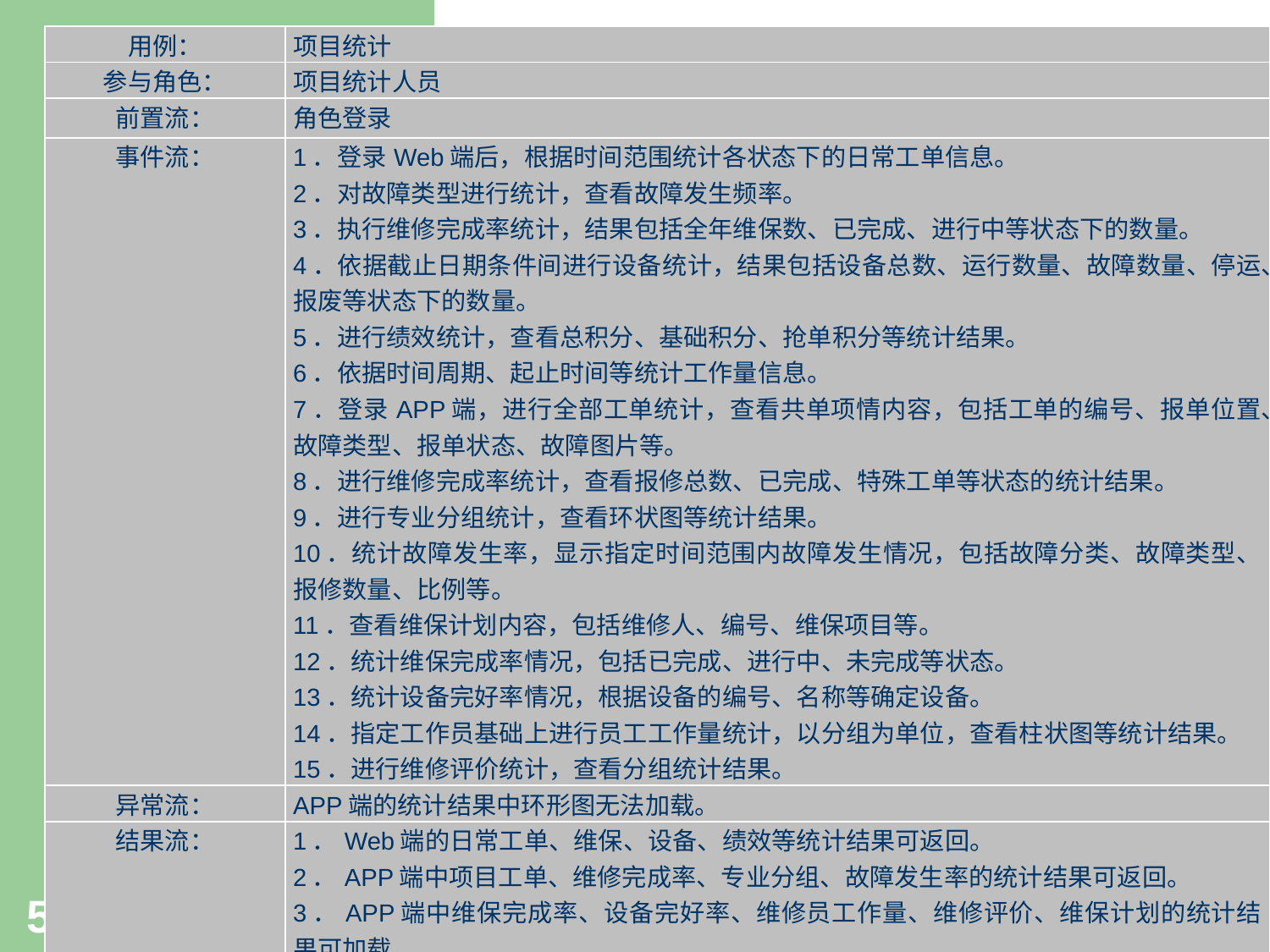

| 用例： | 项目统计 |
| --- | --- |
| 参与角色： | 项目统计人员 |
| 前置流： | 角色登录 |
| 事件流： | 1．登录Web端后，根据时间范围统计各状态下的日常工单信息。 2．对故障类型进行统计，查看故障发生频率。 3．执行维修完成率统计，结果包括全年维保数、已完成、进行中等状态下的数量。 4．依据截止日期条件间进行设备统计，结果包括设备总数、运行数量、故障数量、停运、报废等状态下的数量。 5．进行绩效统计，查看总积分、基础积分、抢单积分等统计结果。 6．依据时间周期、起止时间等统计工作量信息。 7．登录APP端，进行全部工单统计，查看共单项情内容，包括工单的编号、报单位置、故障类型、报单状态、故障图片等。 8．进行维修完成率统计，查看报修总数、已完成、特殊工单等状态的统计结果。 9．进行专业分组统计，查看环状图等统计结果。 10．统计故障发生率，显示指定时间范围内故障发生情况，包括故障分类、故障类型、报修数量、比例等。 11．查看维保计划内容，包括维修人、编号、维保项目等。 12．统计维保完成率情况，包括已完成、进行中、未完成等状态。 13．统计设备完好率情况，根据设备的编号、名称等确定设备。 14．指定工作员基础上进行员工工作量统计，以分组为单位，查看柱状图等统计结果。 15．进行维修评价统计，查看分组统计结果。 |
| 异常流： | APP端的统计结果中环形图无法加载。 |
| 结果流： | 1．Web端的日常工单、维保、设备、绩效等统计结果可返回。 2．APP端中项目工单、维修完成率、专业分组、故障发生率的统计结果可返回。 3．APP端中维保完成率、设备完好率、维修员工作量、维修评价、维保计划的统计结果可加载。 |
#
54